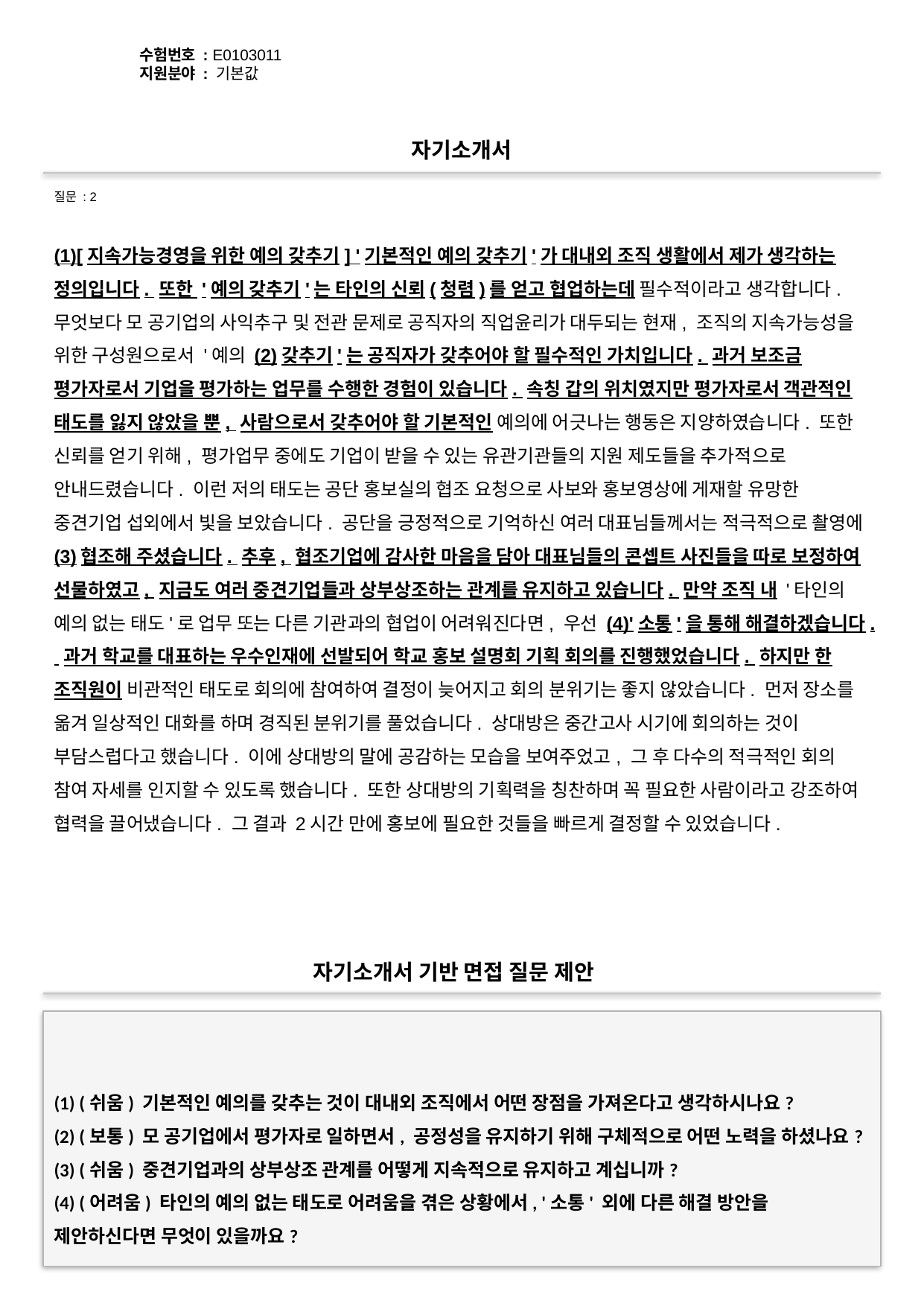

수험번호 : E0103011
지원분야 : 기본값
#

자기소개서

질문 : 2

(1)[지속가능경영을 위한 예의 갖추기] '기본적인 예의 갖추기'가 대내외 조직 생활에서 제가 생각하는 정의입니다. 또한 '예의 갖추기'는 타인의 신뢰(청렴)를 얻고 협업하는데 필수적이라고 생각합니다. 무엇보다 모 공기업의 사익추구 및 전관 문제로 공직자의 직업윤리가 대두되는 현재, 조직의 지속가능성을 위한 구성원으로서 '예의 (2)갖추기'는 공직자가 갖추어야 할 필수적인 가치입니다. 과거 보조금 평가자로서 기업을 평가하는 업무를 수행한 경험이 있습니다. 속칭 갑의 위치였지만 평가자로서 객관적인 태도를 잃지 않았을 뿐, 사람으로서 갖추어야 할 기본적인 예의에 어긋나는 행동은 지양하였습니다. 또한 신뢰를 얻기 위해, 평가업무 중에도 기업이 받을 수 있는 유관기관들의 지원 제도들을 추가적으로 안내드렸습니다. 이런 저의 태도는 공단 홍보실의 협조 요청으로 사보와 홍보영상에 게재할 유망한 중견기업 섭외에서 빛을 보았습니다. 공단을 긍정적으로 기억하신 여러 대표님들께서는 적극적으로 촬영에 (3)협조해 주셨습니다. 추후, 협조기업에 감사한 마음을 담아 대표님들의 콘셉트 사진들을 따로 보정하여 선물하였고, 지금도 여러 중견기업들과 상부상조하는 관계를 유지하고 있습니다. 만약 조직 내 '타인의 예의 없는 태도'로 업무 또는 다른 기관과의 협업이 어려워진다면, 우선 (4)'소통'을 통해 해결하겠습니다. 과거 학교를 대표하는 우수인재에 선발되어 학교 홍보 설명회 기획 회의를 진행했었습니다. 하지만 한 조직원이 비관적인 태도로 회의에 참여하여 결정이 늦어지고 회의 분위기는 좋지 않았습니다. 먼저 장소를 옮겨 일상적인 대화를 하며 경직된 분위기를 풀었습니다. 상대방은 중간고사 시기에 회의하는 것이 부담스럽다고 했습니다. 이에 상대방의 말에 공감하는 모습을 보여주었고, 그 후 다수의 적극적인 회의 참여 자세를 인지할 수 있도록 했습니다. 또한 상대방의 기획력을 칭찬하며 꼭 필요한 사람이라고 강조하여 협력을 끌어냈습니다. 그 결과 2시간 만에 홍보에 필요한 것들을 빠르게 결정할 수 있었습니다.

자기소개서 기반 면접 질문 제안

(1) (쉬움) 기본적인 예의를 갖추는 것이 대내외 조직에서 어떤 장점을 가져온다고 생각하시나요?
(2) (보통) 모 공기업에서 평가자로 일하면서, 공정성을 유지하기 위해 구체적으로 어떤 노력을 하셨나요?
(3) (쉬움) 중견기업과의 상부상조 관계를 어떻게 지속적으로 유지하고 계십니까?
(4) (어려움) 타인의 예의 없는 태도로 어려움을 겪은 상황에서, '소통' 외에 다른 해결 방안을 제안하신다면 무엇이 있을까요?